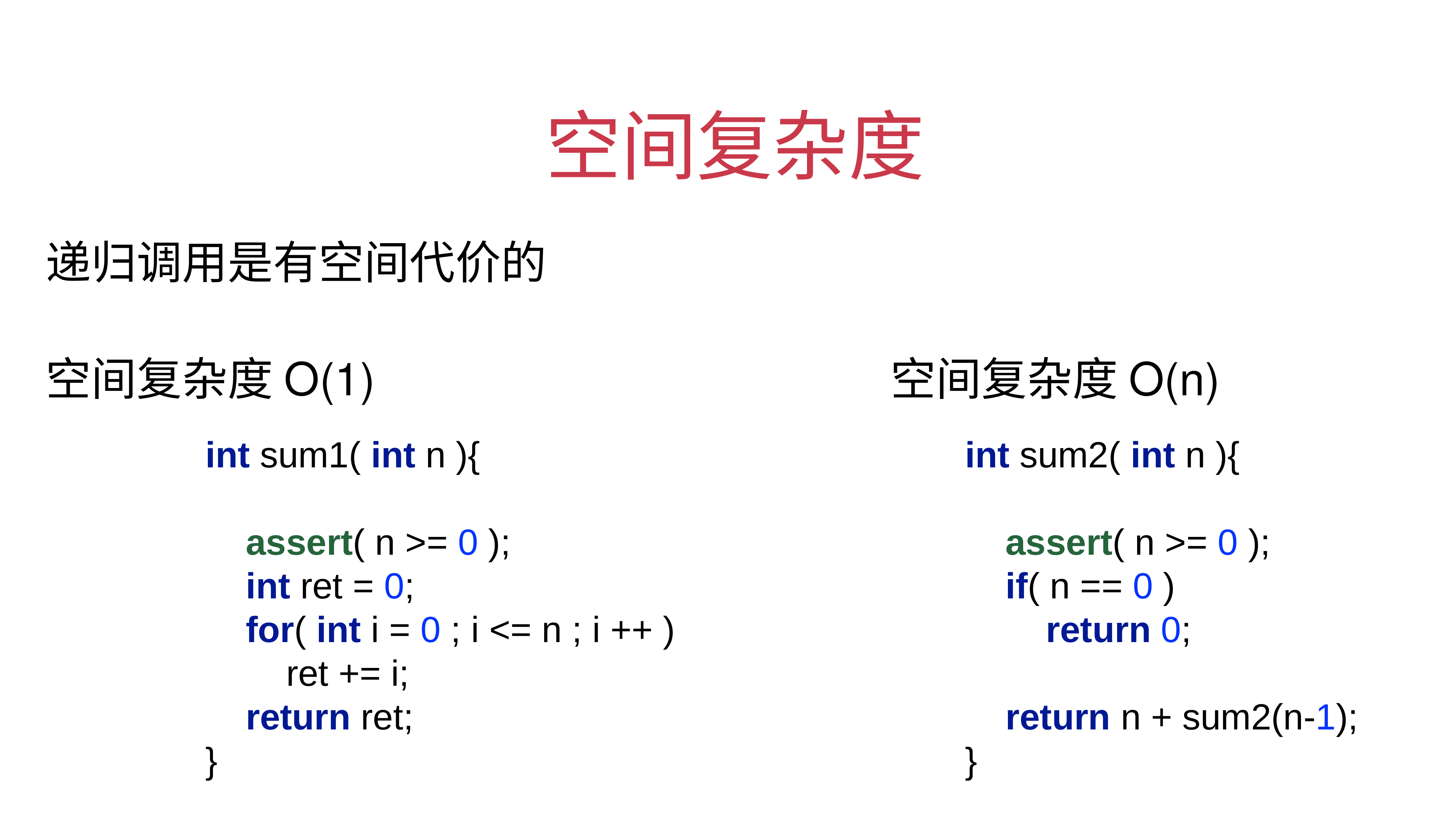

# 空间复杂度
递归调用是有空间代价的
空间复杂度O(1)
空间复杂度O(n)
int sum1( int n ){
    assert( n >= 0 );
    int ret = 0;
    for( int i = 0 ; i <= n ; i ++ )
        ret += i;
    return ret;
}
int sum2( int n ){
    assert( n >= 0 );
    if( n == 0 )
        return 0;
    return n + sum2(n-1);
}